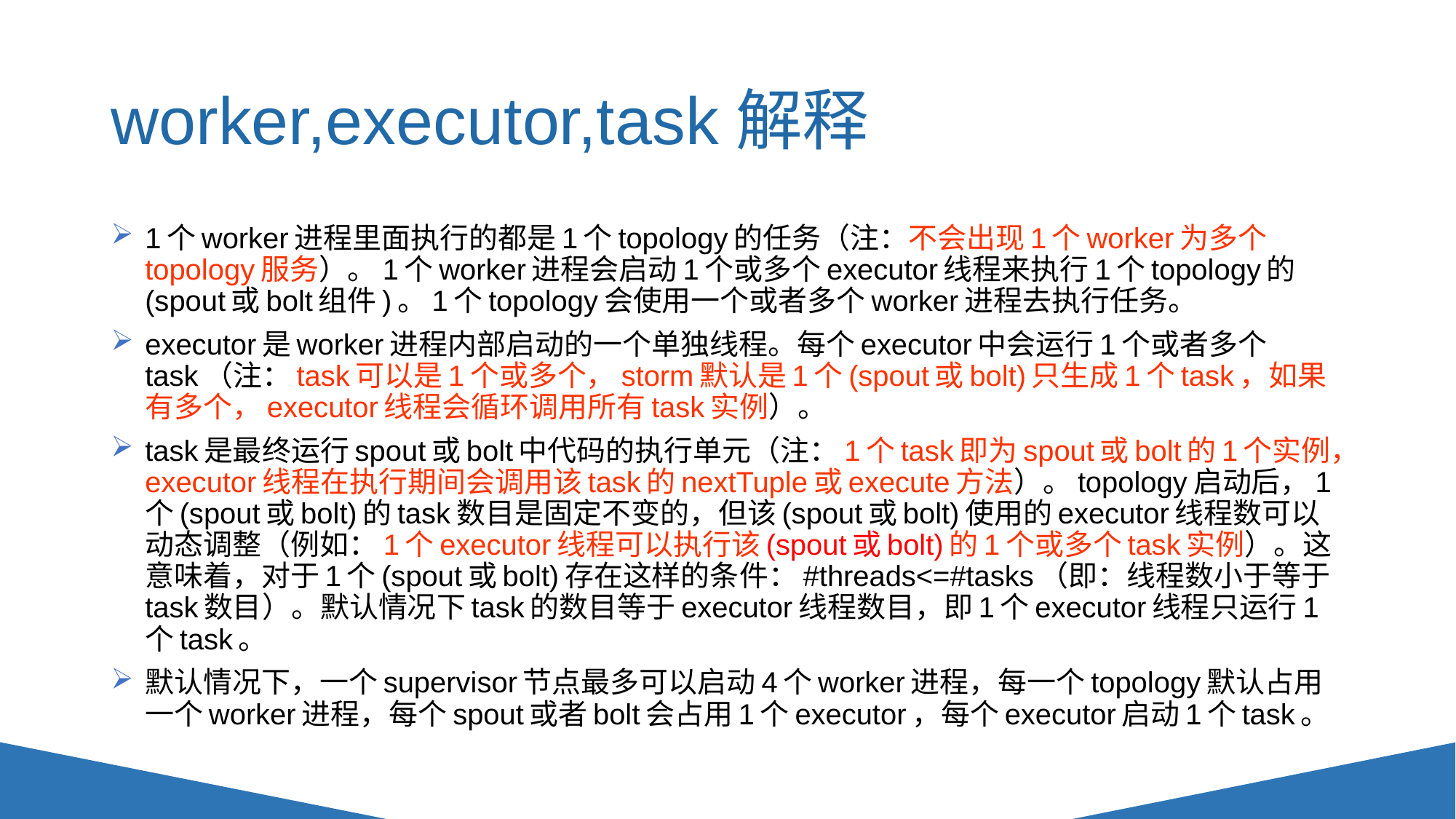

# worker,executor,task解释
1个worker进程里面执行的都是1个topology的任务（注：不会出现1个worker为多个topology服务）。1个worker进程会启动1个或多个executor线程来执行1个topology的(spout或bolt组件)。1个topology会使用一个或者多个worker进程去执行任务。
executor是worker进程内部启动的一个单独线程。每个executor中会运行1个或者多个task（注：task可以是1个或多个，storm默认是1个(spout或bolt)只生成1个task，如果有多个，executor线程会循环调用所有task实例）。
task是最终运行spout或bolt中代码的执行单元（注：1个task即为spout或bolt的1个实例，executor线程在执行期间会调用该task的nextTuple或execute方法）。topology启动后，1个(spout或bolt)的task数目是固定不变的，但该(spout或bolt)使用的executor线程数可以动态调整（例如：1个executor线程可以执行该(spout或bolt)的1个或多个task实例）。这意味着，对于1个(spout或bolt)存在这样的条件：#threads<=#tasks（即：线程数小于等于task数目）。默认情况下task的数目等于executor线程数目，即1个executor线程只运行1个task。
默认情况下，一个supervisor节点最多可以启动4个worker进程，每一个topology默认占用一个worker进程，每个spout或者bolt会占用1个executor，每个executor启动1个task。